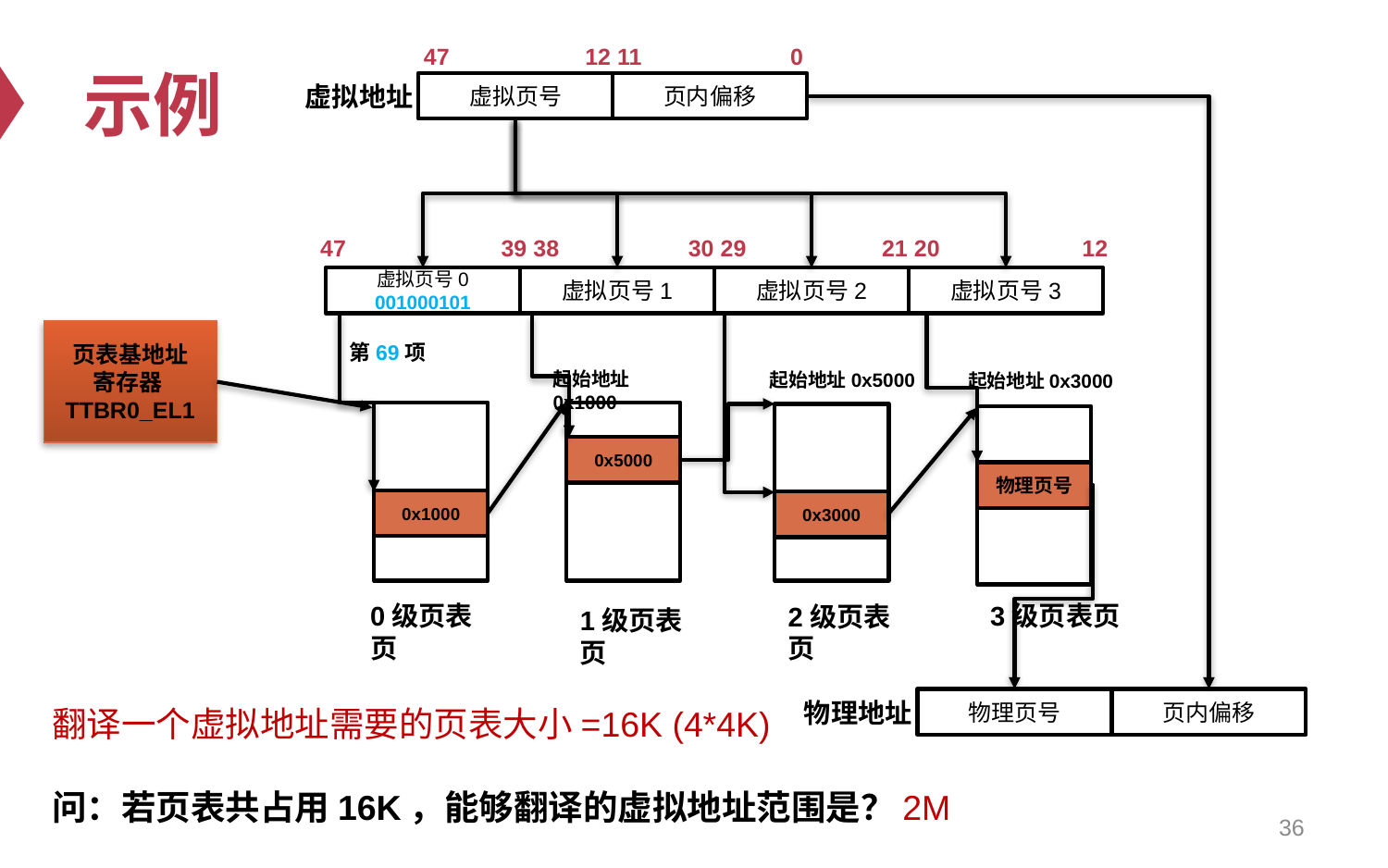

# 示例
47                     12 11                       0
虚拟地址
虚拟页号
页内偏移
47                        39 38                    30 29                     21 20                      12
虚拟页号3
虚拟页号0
001000101
虚拟页号1
虚拟页号2
页表基地址
寄存器TTBR0_EL1
第69项
起始地址0x1000
起始地址0x5000
起始地址0x3000

0x5000
物理页号
0x1000
0x3000
3级页表页
0级页表页
2级页表页
1级页表页
物理地址
物理页号
页内偏移
翻译一个虚拟地址需要的页表大小=16K (4*4K)

问：若页表共占用16K，能够翻译的虚拟地址范围是？
2M
36